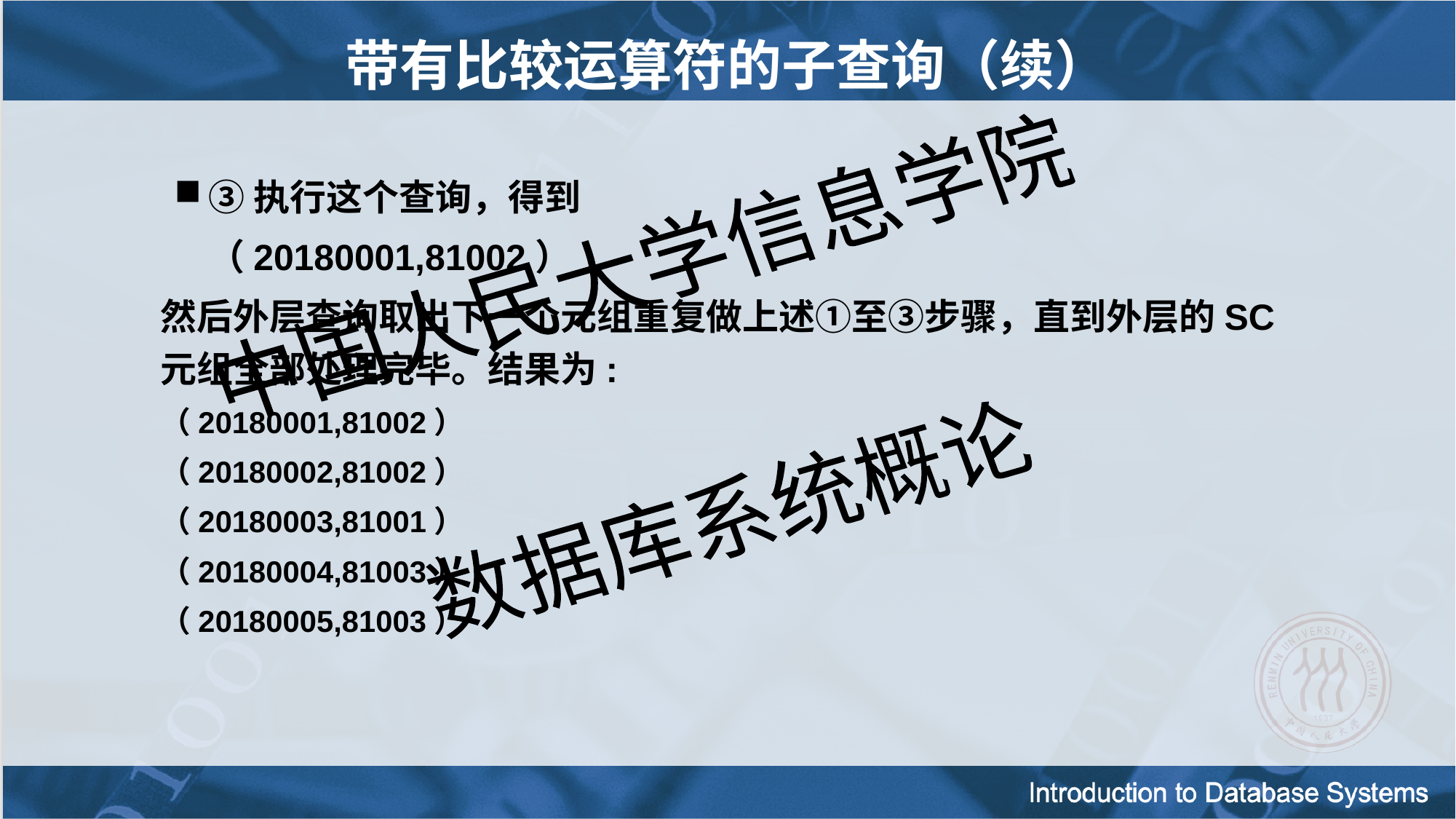

带有比较运算符的子查询（续）
③执行这个查询，得到
	（20180001,81002）
	然后外层查询取出下一个元组重复做上述①至③步骤，直到外层的SC元组全部处理完毕。结果为:
	（20180001,81002）
	（20180002,81002）
	（20180003,81001）
	（20180004,81003）
	（20180005,81003）